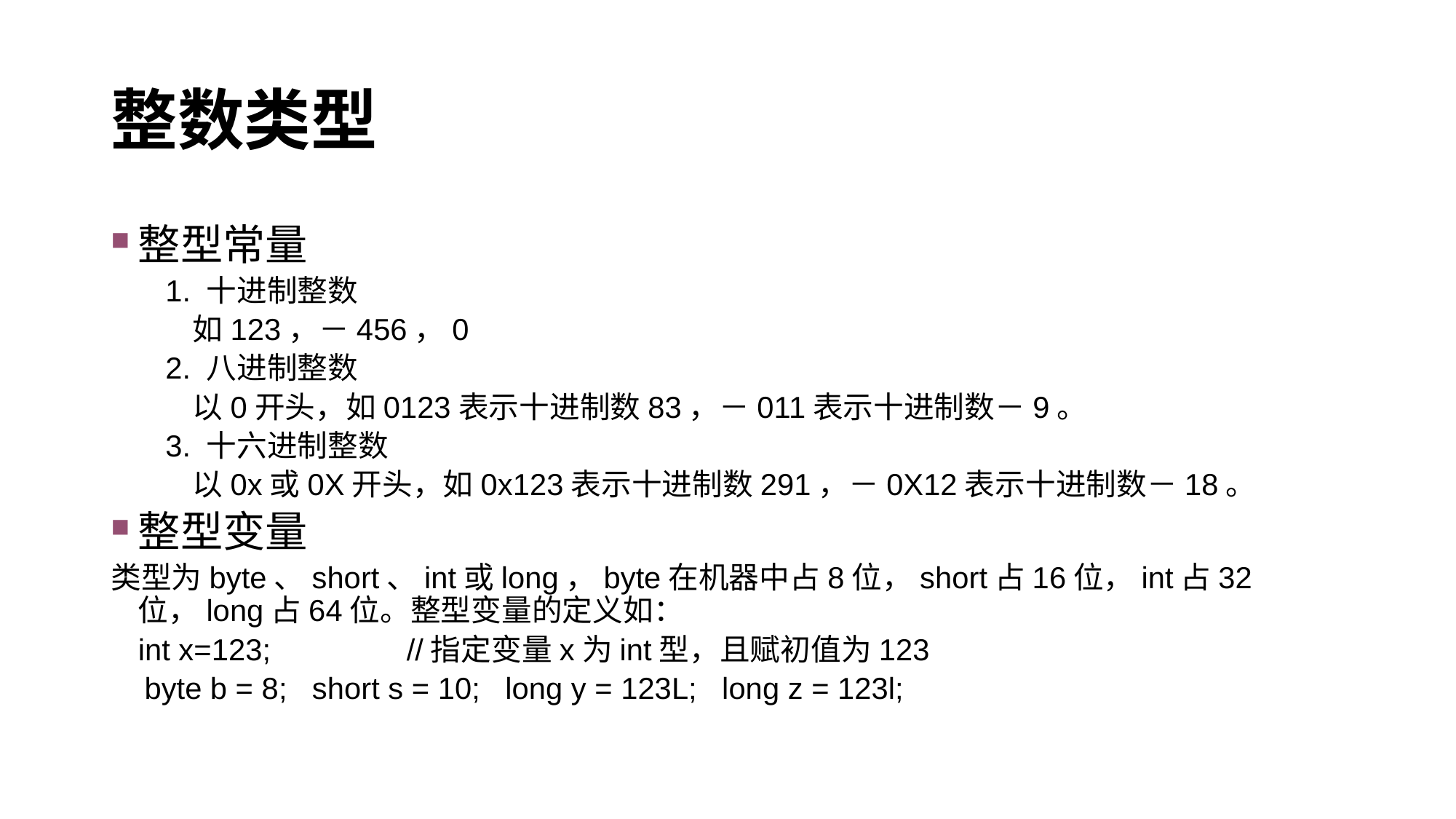

# 整数类型
整型常量
1. 十进制整数
	如123，－456，0
2. 八进制整数
	以0开头，如0123表示十进制数83，－011表示十进制数－9。
3. 十六进制整数
	以0x或0X开头，如0x123表示十进制数291，－0X12表示十进制数－18。
整型变量
类型为byte、short、int或long，byte在机器中占8位，short占16位，int占32位，long占64位。整型变量的定义如：
	int x=123;	      //指定变量x为int型，且赋初值为123
    byte b = 8;   short s = 10;   long y = 123L;   long z = 123l;